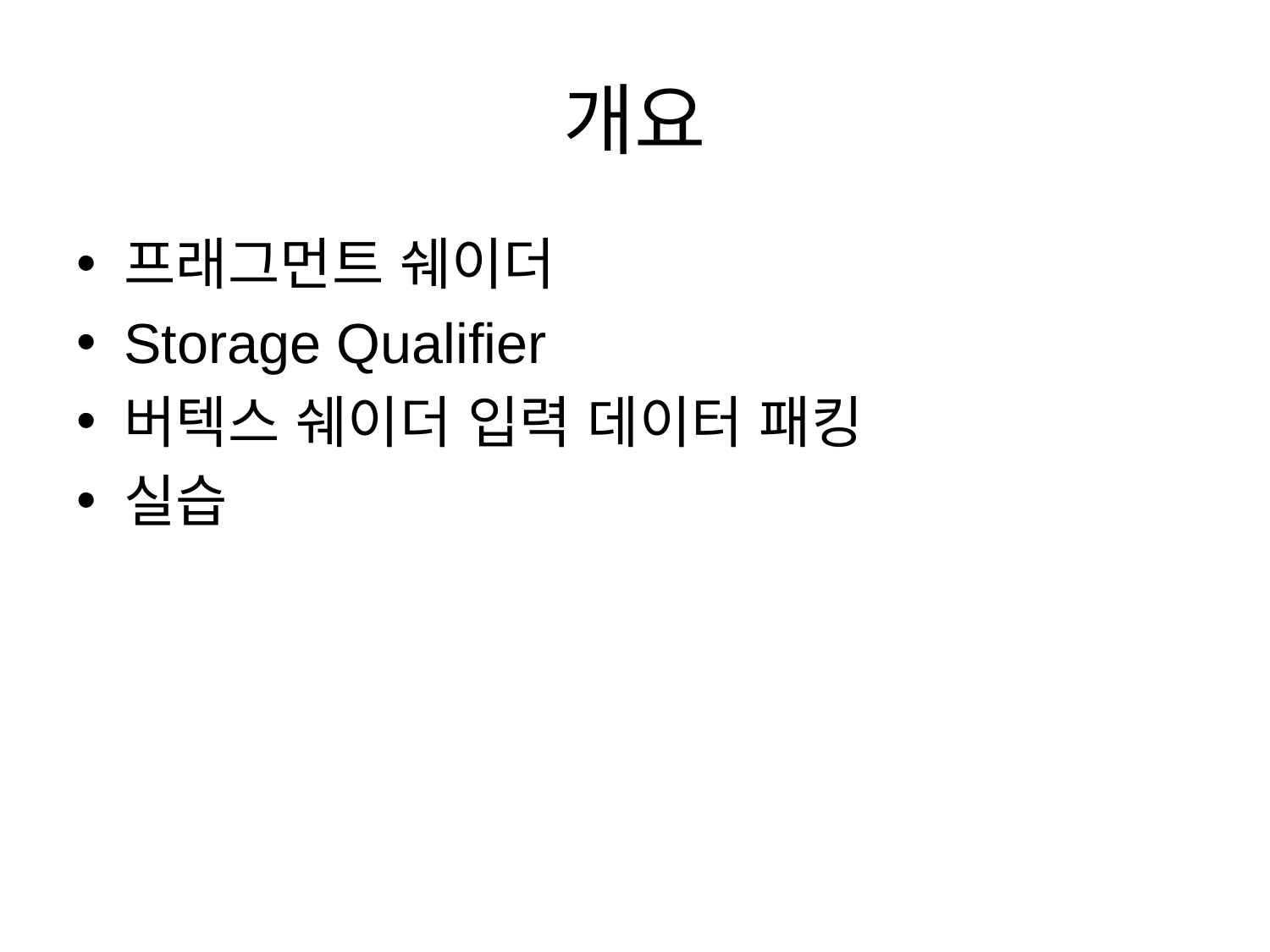

# 개요
프래그먼트 쉐이더
Storage Qualifier
버텍스 쉐이더 입력 데이터 패킹
실습